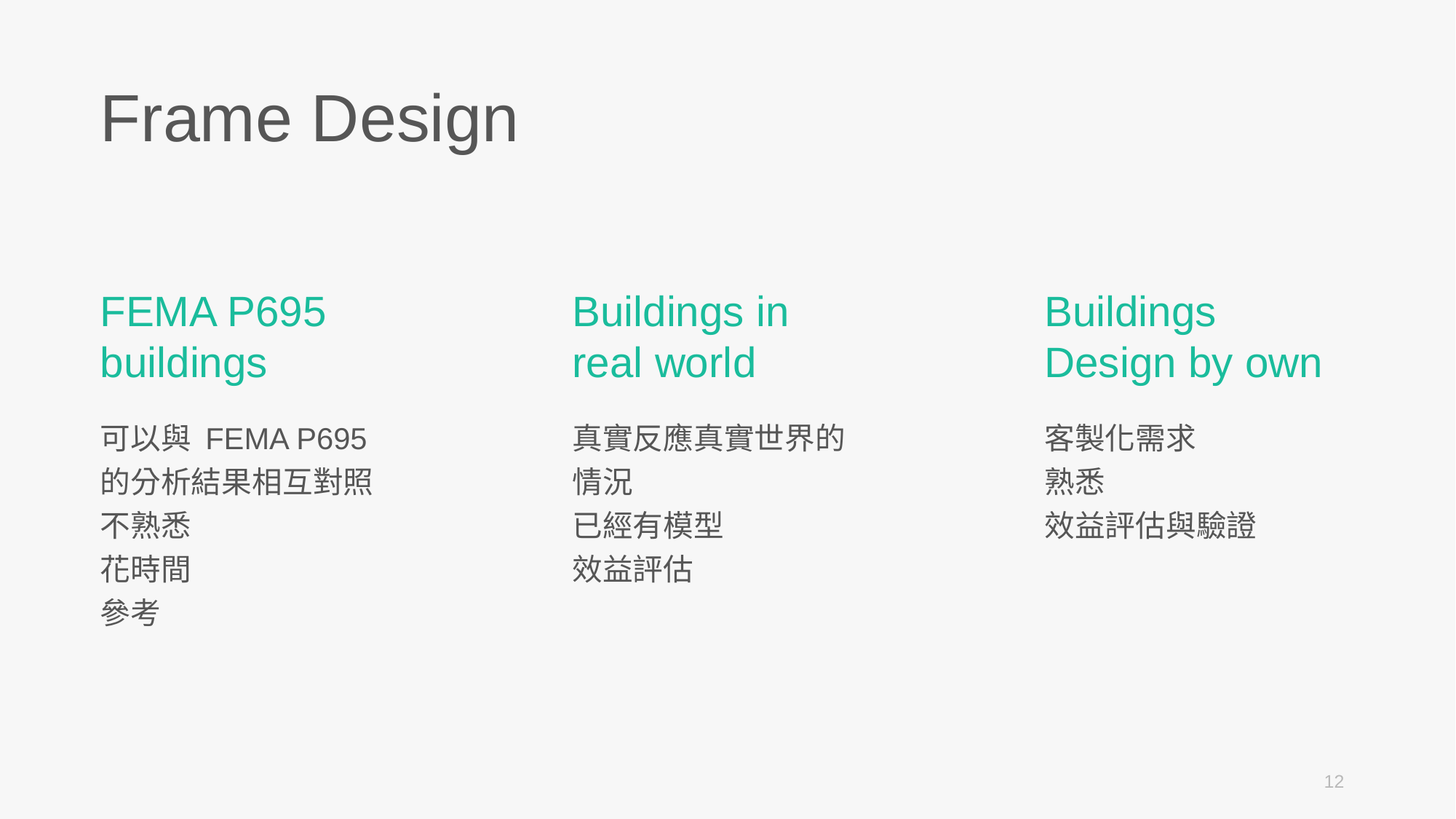

Frame Design
FEMA P695 buildings
Buildings in real world
Buildings Design by own
可以與 FEMA P695 的分析結果相互對照
不熟悉
花時間
參考
真實反應真實世界的情況
已經有模型
效益評估
客製化需求
熟悉
效益評估與驗證
12